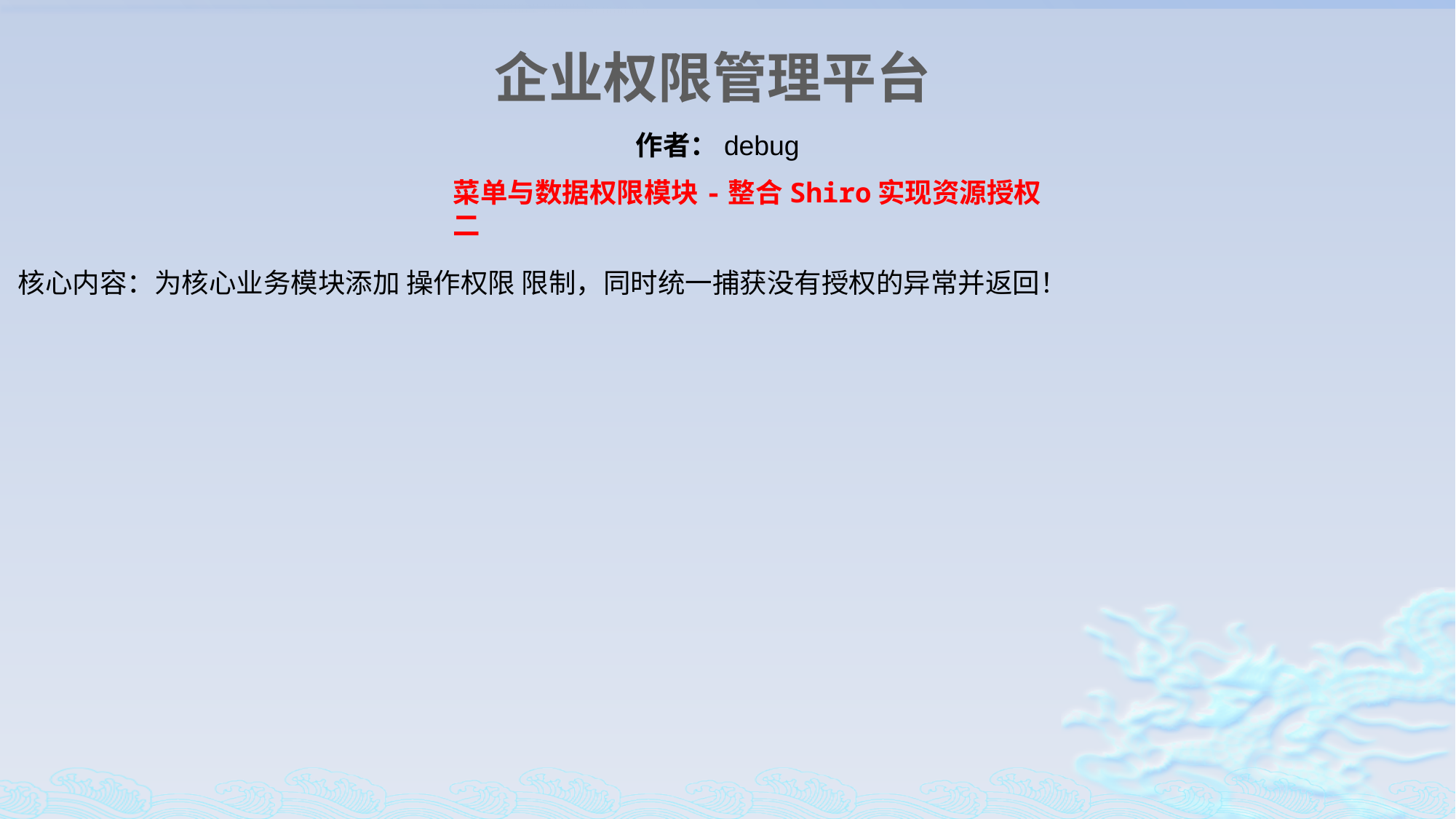

企业权限管理平台
作者：debug
菜单与数据权限模块-整合Shiro实现资源授权二
核心内容：为核心业务模块添加 操作权限 限制，同时统一捕获没有授权的异常并返回！